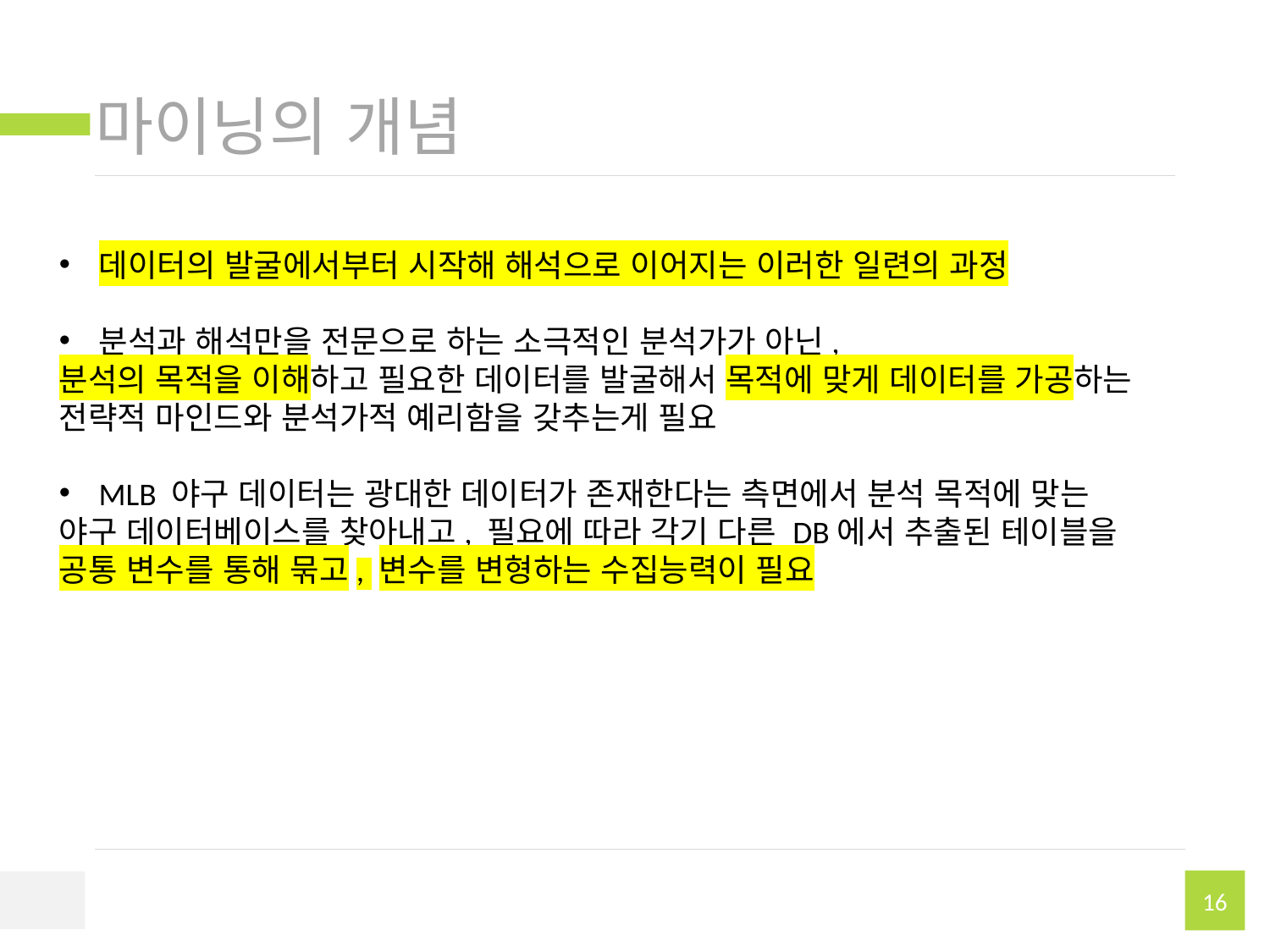

# 마이닝의 개념
데이터의 발굴에서부터 시작해 해석으로 이어지는 이러한 일련의 과정

분석과 해석만을 전문으로 하는 소극적인 분석가가 아닌,
분석의 목적을 이해하고 필요한 데이터를 발굴해서 목적에 맞게 데이터를 가공하는
전략적 마인드와 분석가적 예리함을 갖추는게 필요

MLB 야구 데이터는 광대한 데이터가 존재한다는 측면에서 분석 목적에 맞는
야구 데이터베이스를 찾아내고, 필요에 따라 각기 다른 DB에서 추출된 테이블을
공통 변수를 통해 묶고, 변수를 변형하는 수집능력이 필요